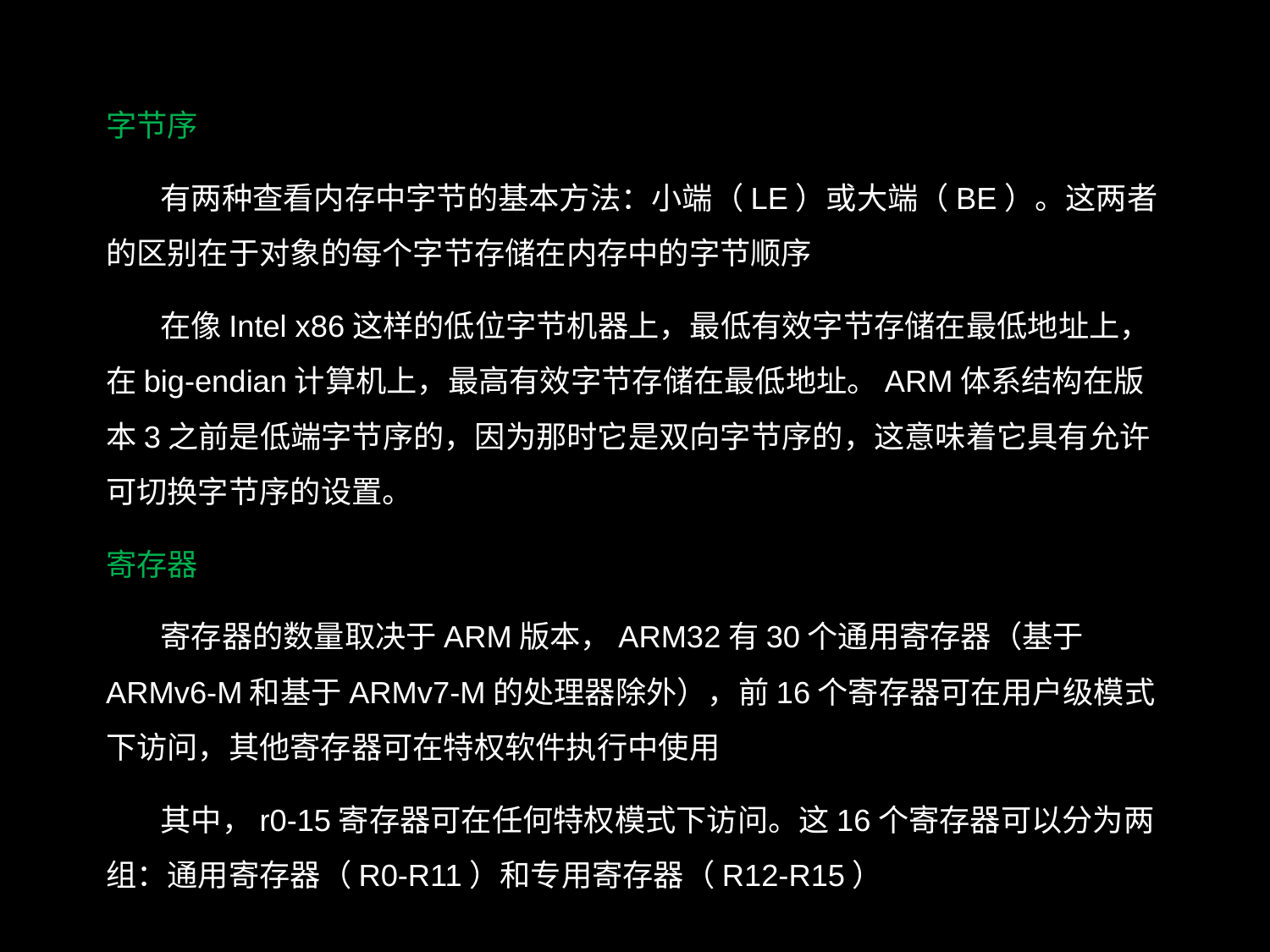

字节序
       有两种查看内存中字节的基本方法：小端（LE）或大端（BE）。这两者的区别在于对象的每个字节存储在内存中的字节顺序
       在像Intel x86这样的低位字节机器上，最低有效字节存储在最低地址上，在big-endian计算机上，最高有效字节存储在最低地址。ARM体系结构在版本3之前是低端字节序的，因为那时它是双向字节序的，这意味着它具有允许可切换字节序的设置。
寄存器
       寄存器的数量取决于ARM版本，ARM32有30个通用寄存器（基于ARMv6-M和基于ARMv7-M的处理器除外），前16个寄存器可在用户级模式下访问，其他寄存器可在特权软件执行中使用
       其中，r0-15寄存器可在任何特权模式下访问。这16个寄存器可以分为两组：通用寄存器（R0-R11）和专用寄存器（R12-R15）